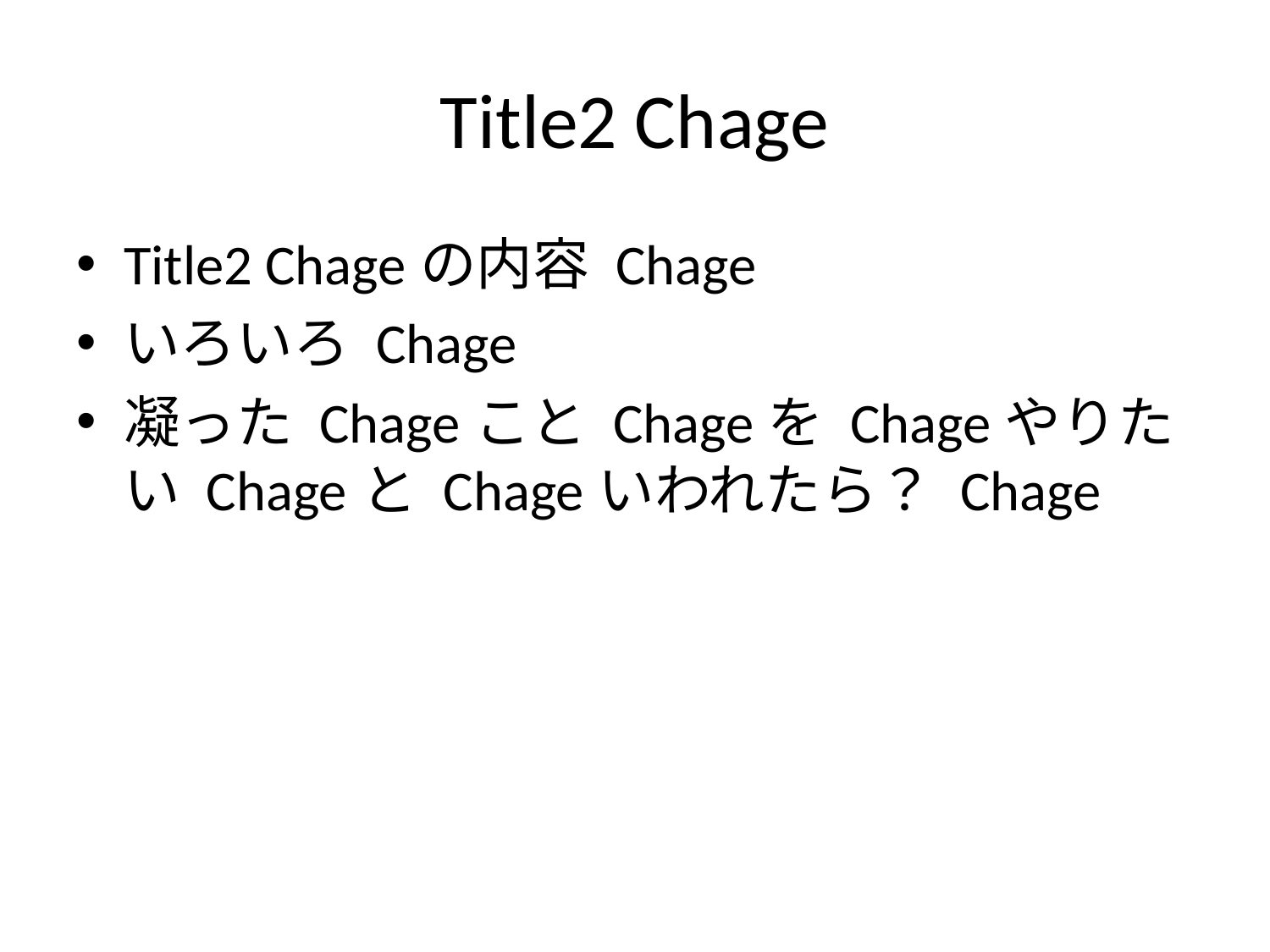

# Title2 Chage
Title2 Chageの内容 Chage
いろいろ Chage
凝った Chageこと Chageを Chageやりたい Chageと Chageいわれたら？ Chage